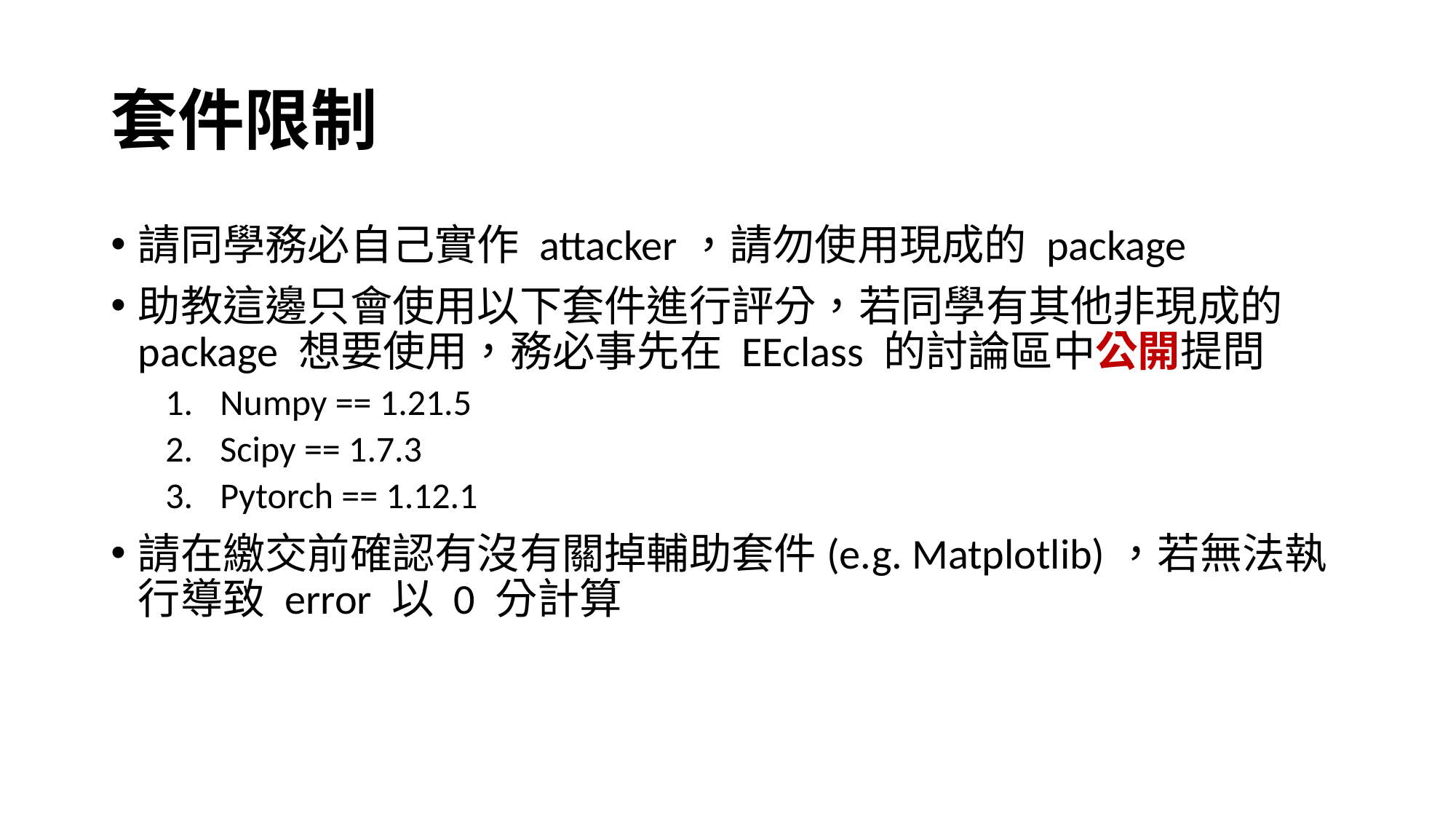

# 套件限制
請同學務必自己實作 attacker，請勿使用現成的 package
助教這邊只會使用以下套件進行評分，若同學有其他非現成的 package 想要使用，務必事先在 EEclass 的討論區中公開提問
Numpy == 1.21.5
Scipy == 1.7.3
Pytorch == 1.12.1
請在繳交前確認有沒有關掉輔助套件(e.g. Matplotlib)，若無法執行導致 error 以 0 分計算